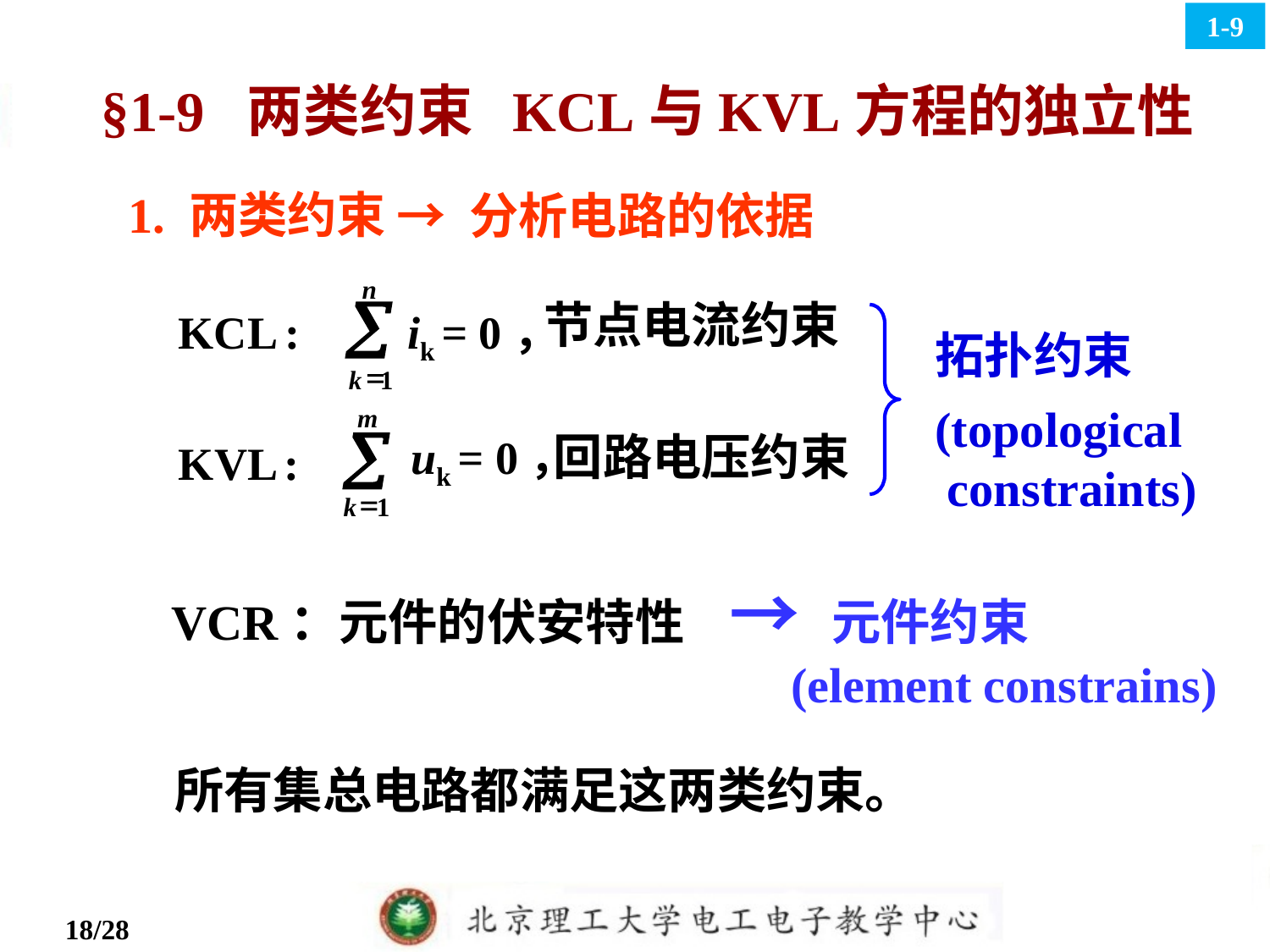

1-9
§1-9  两类约束  KCL与KVL方程的独立性
1. 两类约束
→ 分析电路的依据
n
∑
节点电流约束
KCL
:
ik = 0，

拓扑约束
=
1
k
(topological
 constraints)
m
∑
回路电压约束
uk = 0，
KVL
:
=
1
k
VCR：元件的伏安特性    →  元件约束
 (element constrains)
所有集总电路都满足这两类约束。